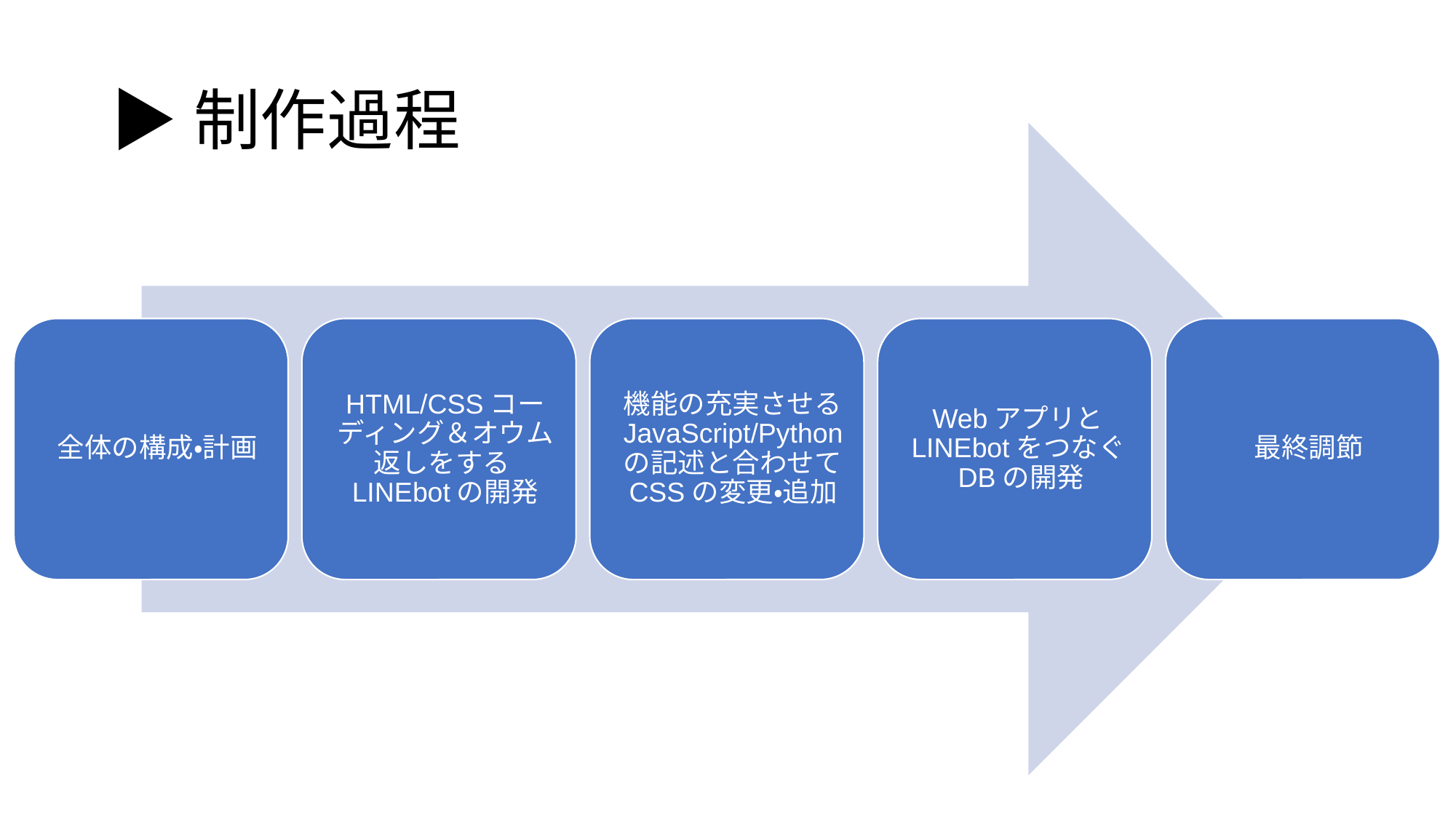

# ▶制作過程
全体の構成・計画
HTML/CSSコーディング＆オウム返しをするLINEbotの開発
機能の充実させるJavaScript/Pythonの記述と合わせてCSSの変更・追加
WebアプリとLINEbotをつなぐDBの開発
最終調節